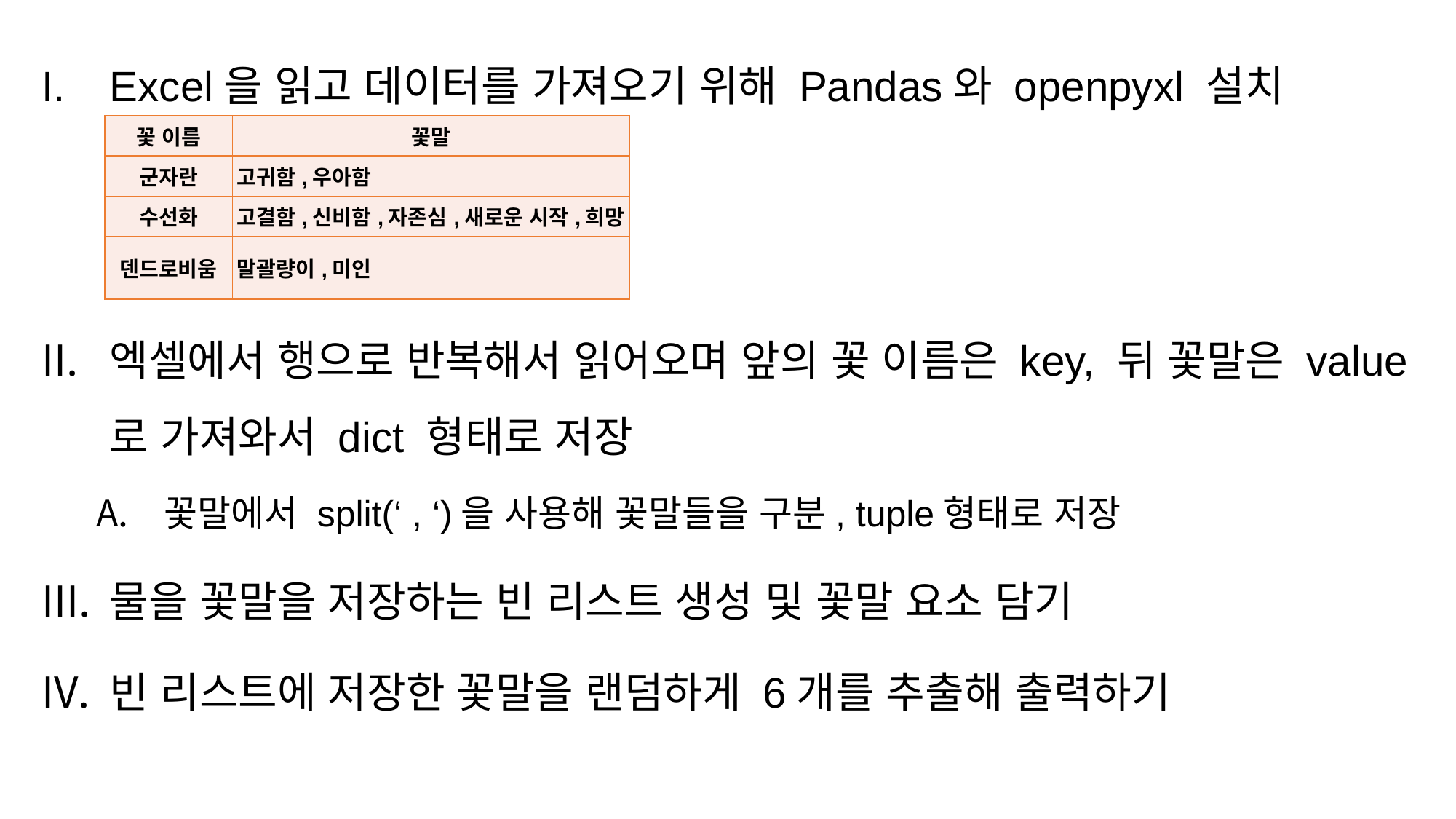

Excel을 읽고 데이터를 가져오기 위해 Pandas와 openpyxl 설치

엑셀에서 행으로 반복해서 읽어오며 앞의 꽃 이름은 key, 뒤 꽃말은 value로 가져와서 dict 형태로 저장
꽃말에서 split(‘ , ‘)을 사용해 꽃말들을 구분, tuple형태로 저장
물을 꽃말을 저장하는 빈 리스트 생성 및 꽃말 요소 담기
빈 리스트에 저장한 꽃말을 랜덤하게 6개를 추출해 출력하기

| 꽃 이름 | 꽃말 |
| --- | --- |
| 군자란 | 고귀함,우아함 |
| 수선화 | 고결함,신비함,자존심,새로운 시작,희망 |
| 덴드로비움 | 말괄량이,미인 |